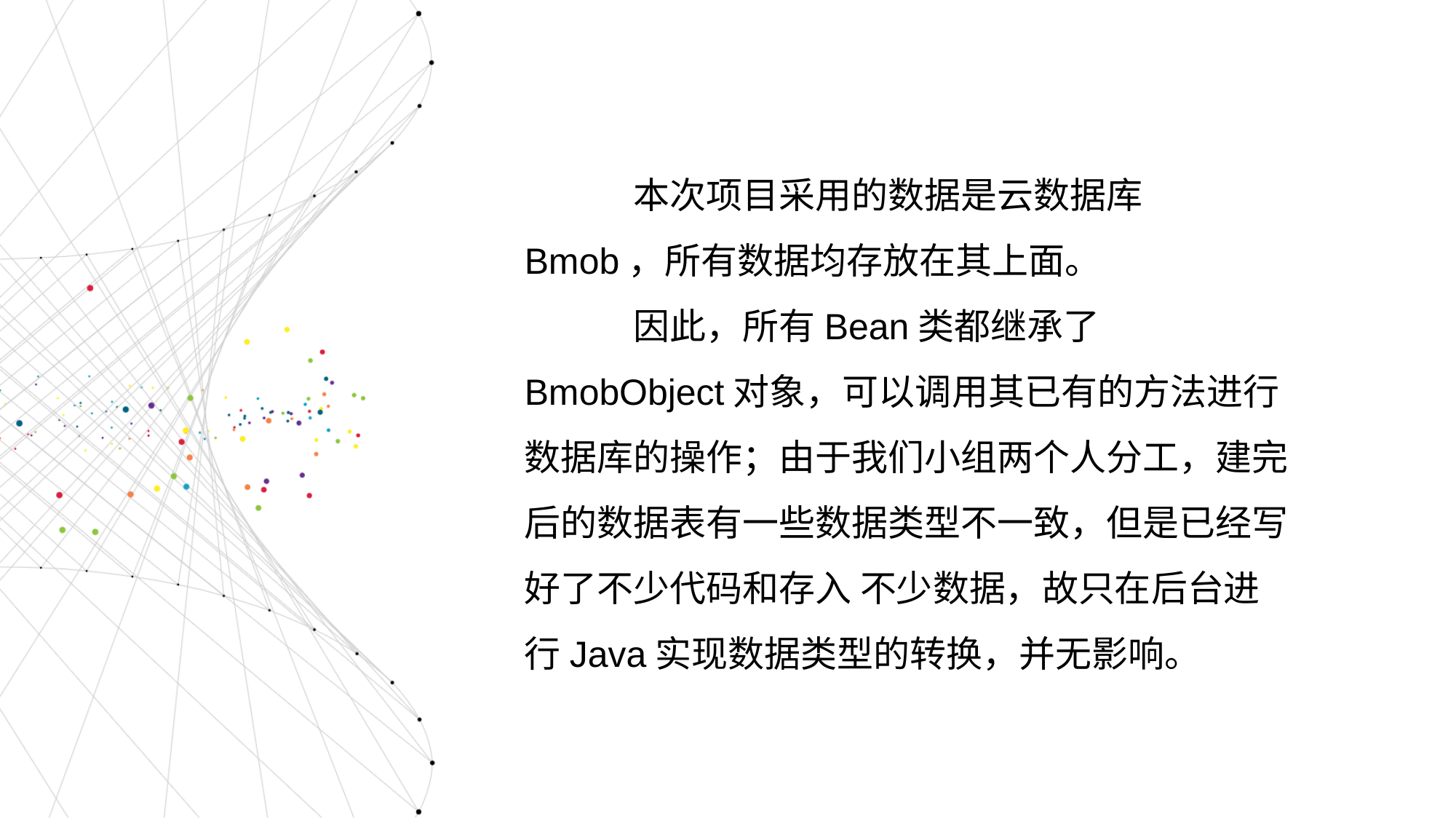

本次项目采用的数据是云数据库Bmob，所有数据均存放在其上面。
	因此，所有Bean类都继承了BmobObject对象，可以调用其已有的方法进行数据库的操作；由于我们小组两个人分工，建完后的数据表有一些数据类型不一致，但是已经写好了不少代码和存入 不少数据，故只在后台进行Java实现数据类型的转换，并无影响。